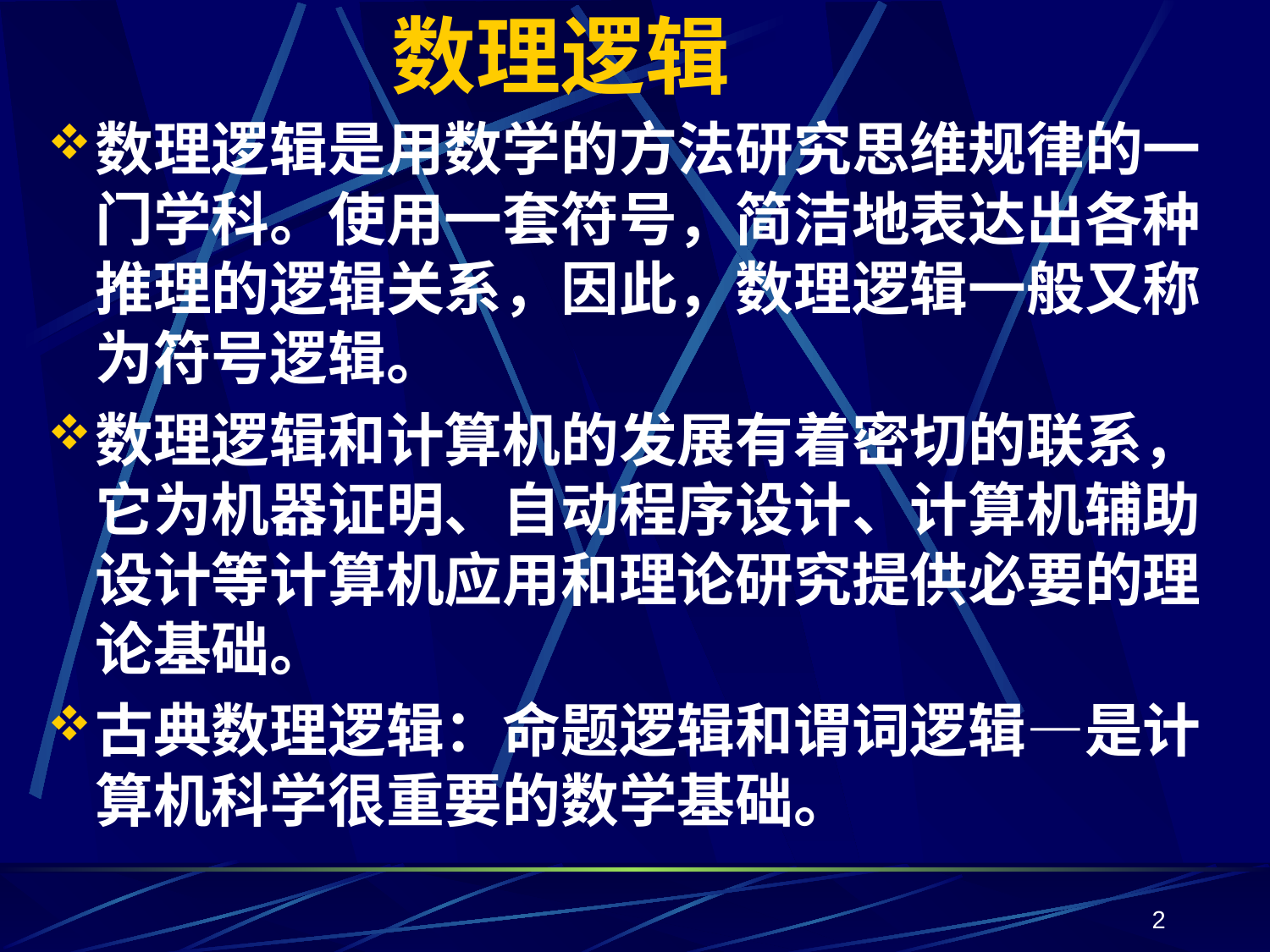

# 数理逻辑
数理逻辑是用数学的方法研究思维规律的一门学科。使用一套符号，简洁地表达出各种推理的逻辑关系，因此，数理逻辑一般又称为符号逻辑。
数理逻辑和计算机的发展有着密切的联系，它为机器证明、自动程序设计、计算机辅助设计等计算机应用和理论研究提供必要的理论基础。
古典数理逻辑：命题逻辑和谓词逻辑—是计算机科学很重要的数学基础。

2